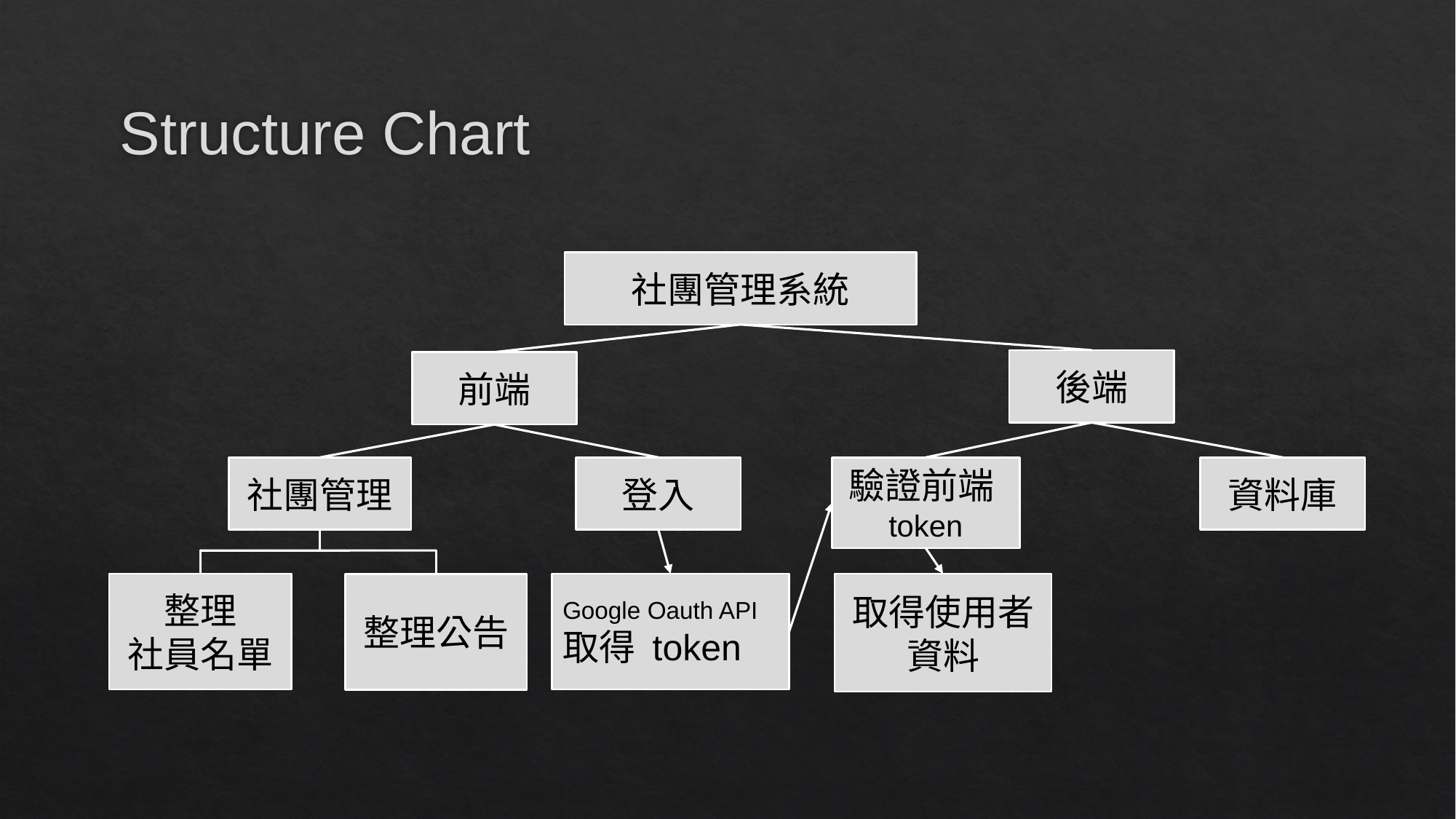

# Structure Chart
社團管理系統
後端
前端
驗證前端token
社團管理
登入
資料庫
整理
社員名單
Google Oauth API
取得 token
取得使用者資料
整理公告